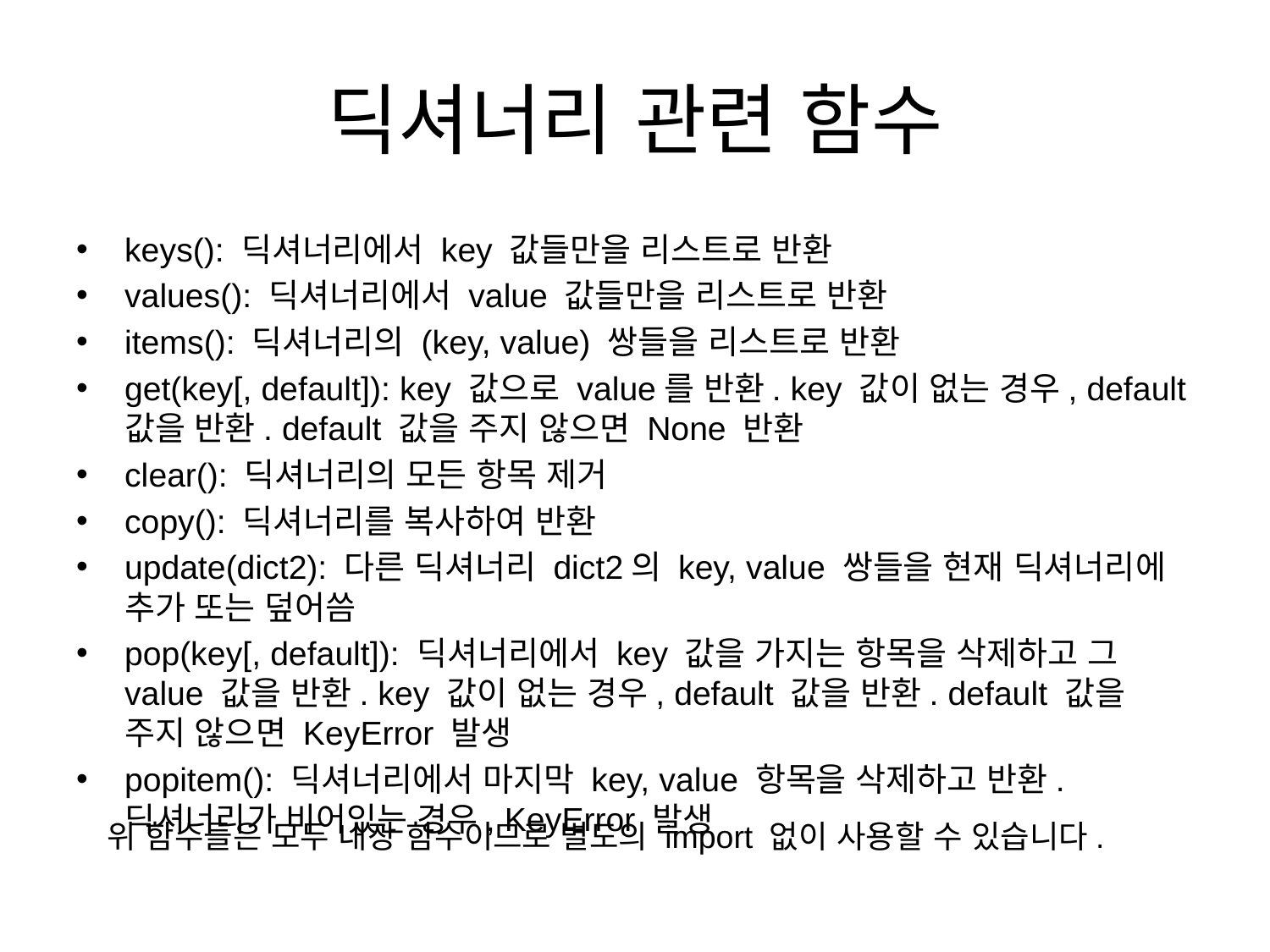

# 딕셔너리 관련 함수
keys(): 딕셔너리에서 key 값들만을 리스트로 반환
values(): 딕셔너리에서 value 값들만을 리스트로 반환
items(): 딕셔너리의 (key, value) 쌍들을 리스트로 반환
get(key[, default]): key 값으로 value를 반환. key 값이 없는 경우, default 값을 반환. default 값을 주지 않으면 None 반환
clear(): 딕셔너리의 모든 항목 제거
copy(): 딕셔너리를 복사하여 반환
update(dict2): 다른 딕셔너리 dict2의 key, value 쌍들을 현재 딕셔너리에 추가 또는 덮어씀
pop(key[, default]): 딕셔너리에서 key 값을 가지는 항목을 삭제하고 그 value 값을 반환. key 값이 없는 경우, default 값을 반환. default 값을 주지 않으면 KeyError 발생
popitem(): 딕셔너리에서 마지막 key, value 항목을 삭제하고 반환. 딕셔너리가 비어있는 경우, KeyError 발생
위 함수들은 모두 내장 함수이므로 별도의 import 없이 사용할 수 있습니다.